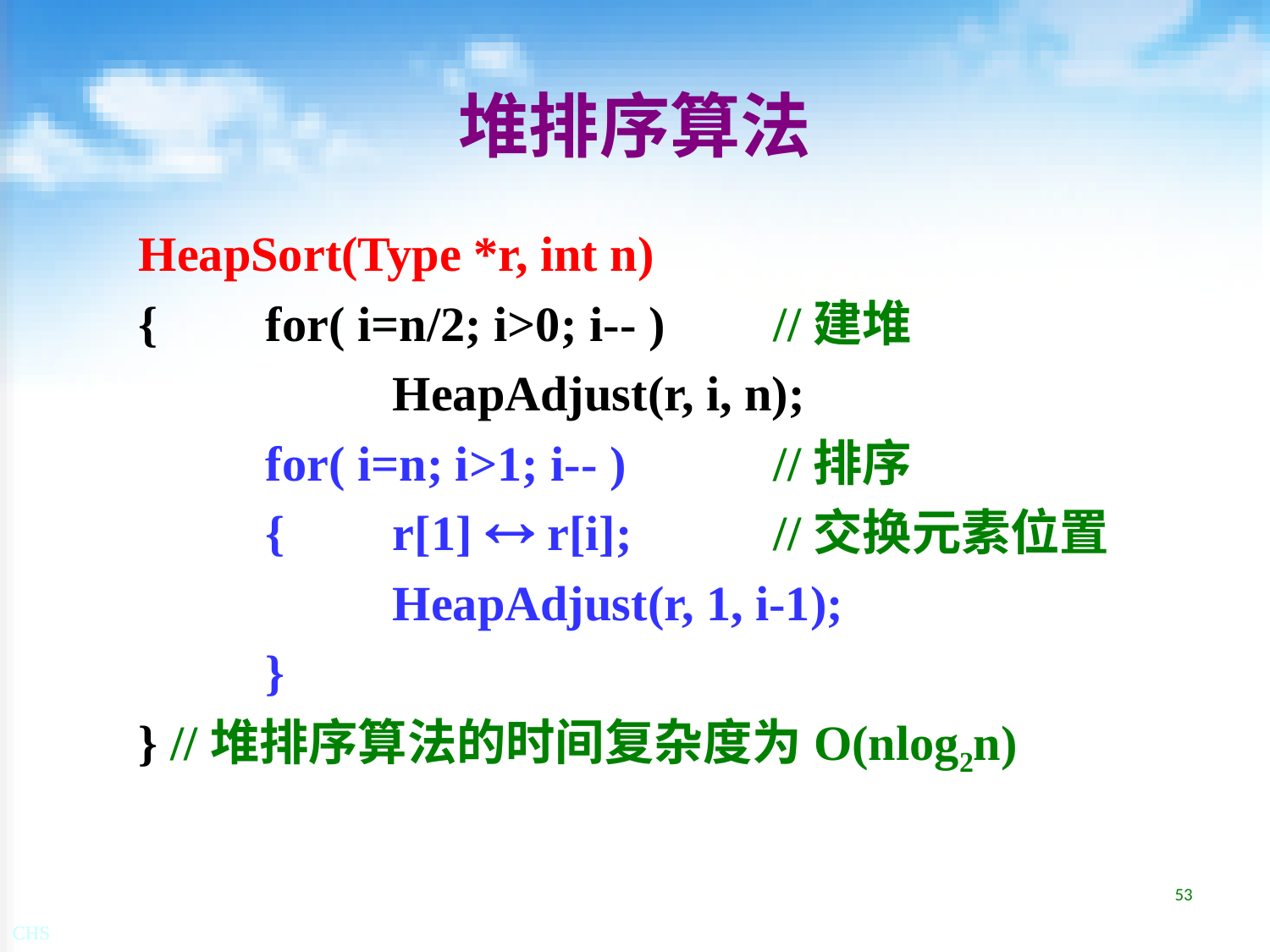

# 堆排序算法
HeapSort(Type *r, int n)
{	for( i=n/2; i>0; i-- )	//建堆
		HeapAdjust(r, i, n);
	for( i=n; i>1; i-- )		//排序
	{	r[1] ↔ r[i];		//交换元素位置
		HeapAdjust(r, 1, i-1);
	}
} //堆排序算法的时间复杂度为O(nlog2n)
53